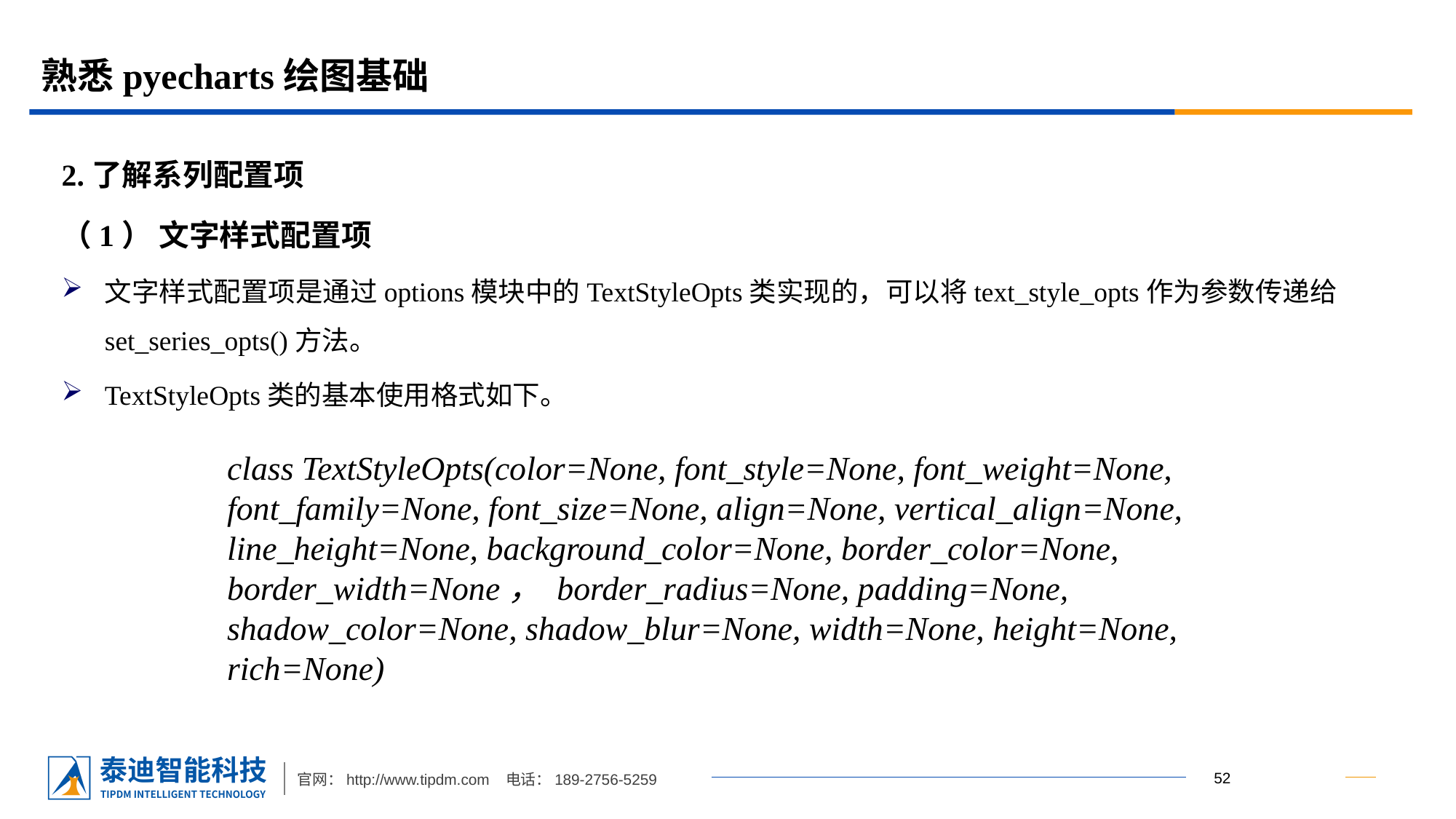

# 熟悉pyecharts绘图基础
2.了解系列配置项
（1） 文字样式配置项
文字样式配置项是通过options模块中的TextStyleOpts类实现的，可以将text_style_opts作为参数传递给set_series_opts()方法。
TextStyleOpts类的基本使用格式如下。

class TextStyleOpts(color=None, font_style=None, font_weight=None, font_family=None, font_size=None, align=None, vertical_align=None, line_height=None, background_color=None, border_color=None, border_width=None， border_radius=None, padding=None, shadow_color=None, shadow_blur=None, width=None, height=None, rich=None)